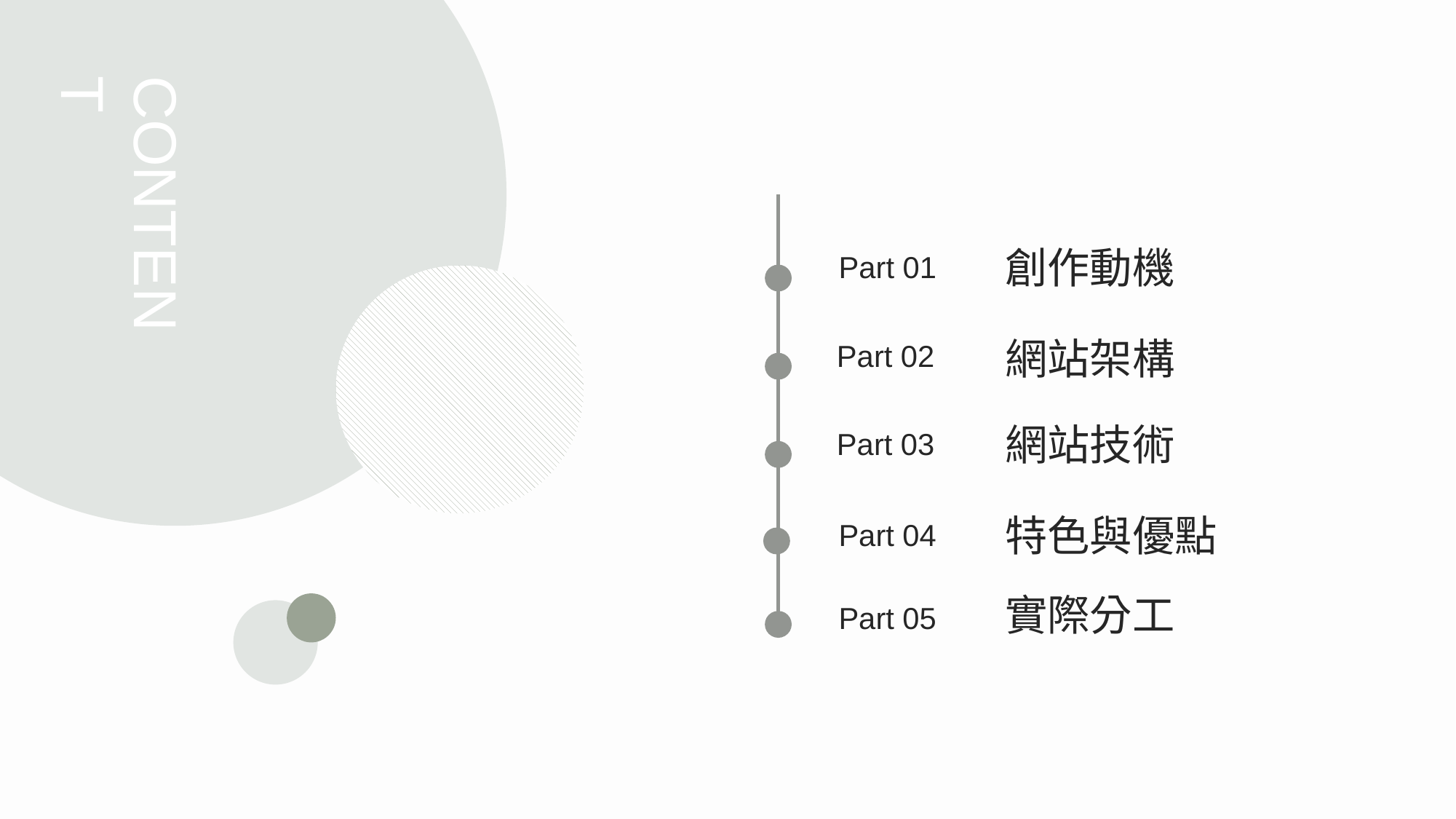

https://www.ypppt.com/
CONTENT

創作動機
Part 01

網站架構
Part 02
網站技術
Part 03
特色與優點
Part 04
實際分工

Part 05